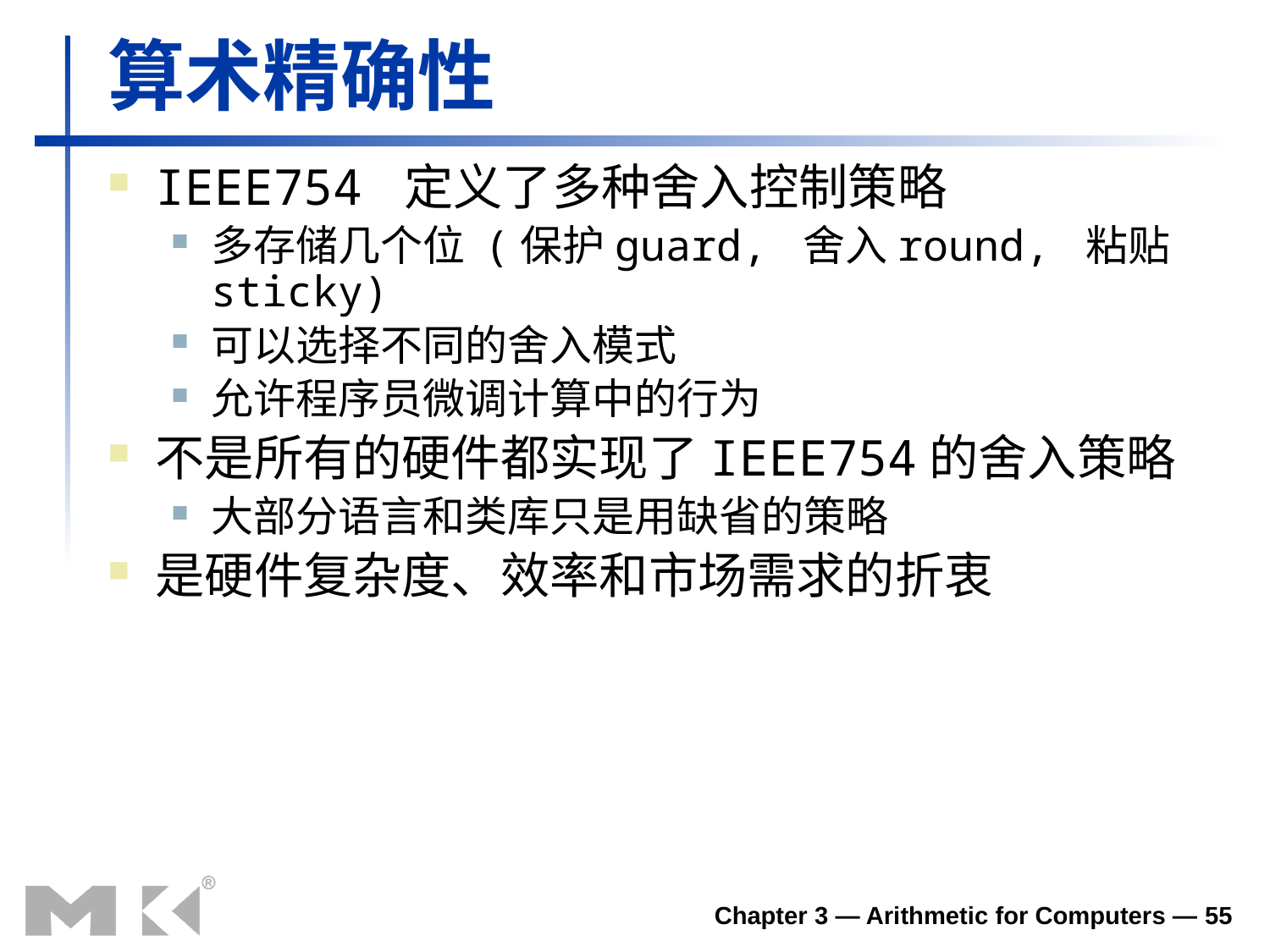

# 算术精确性
IEEE754 定义了多种舍入控制策略
多存储几个位 (保护guard, 舍入round, 粘贴sticky)
可以选择不同的舍入模式
允许程序员微调计算中的行为
不是所有的硬件都实现了IEEE754的舍入策略
大部分语言和类库只是用缺省的策略
是硬件复杂度、效率和市场需求的折衷
Chapter 3 — Arithmetic for Computers — 55